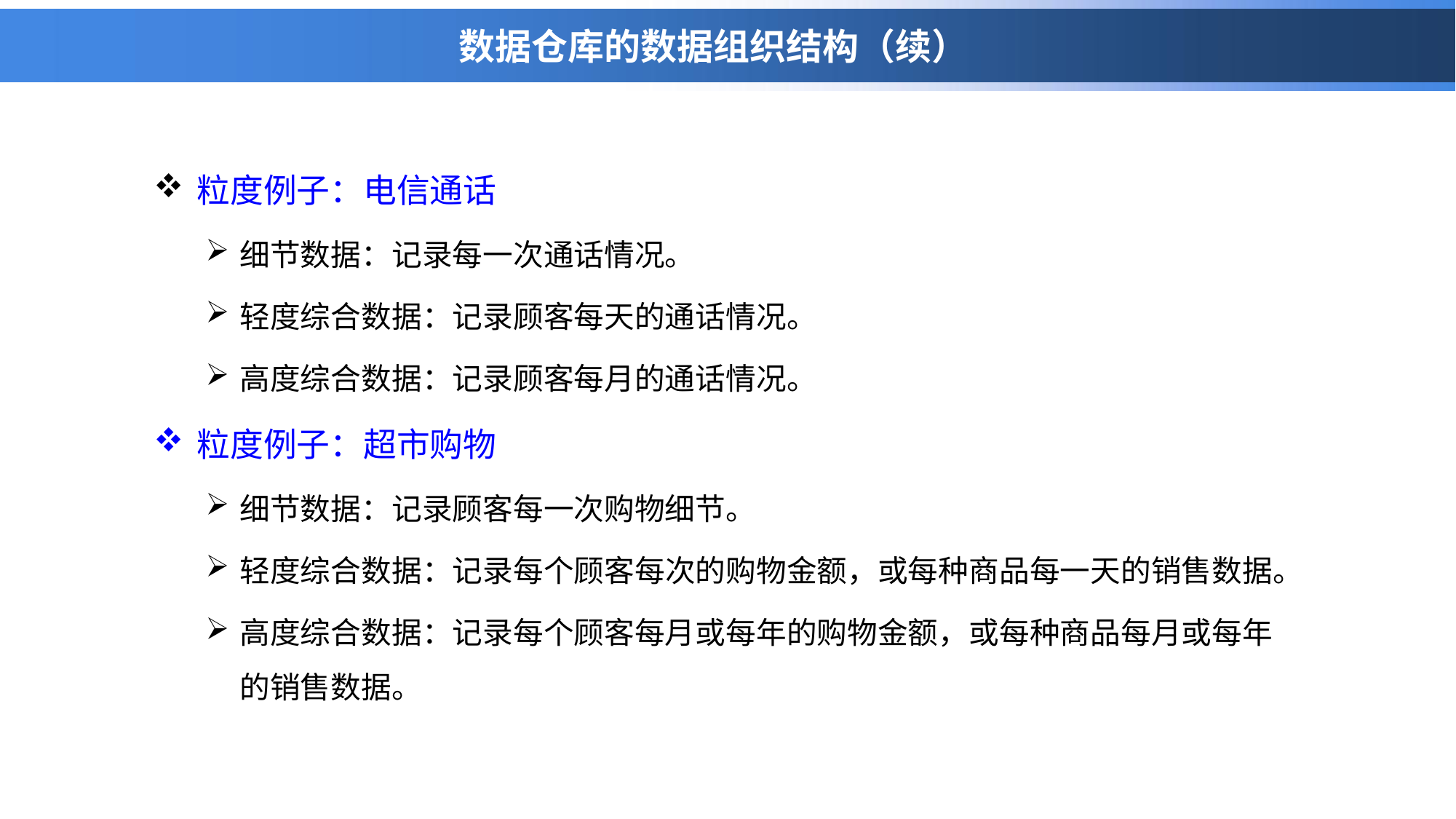

# 数据仓库的数据组织结构（续）
粒度例子：电信通话
细节数据：记录每一次通话情况。
轻度综合数据：记录顾客每天的通话情况。
高度综合数据：记录顾客每月的通话情况。
粒度例子：超市购物
细节数据：记录顾客每一次购物细节。
轻度综合数据：记录每个顾客每次的购物金额，或每种商品每一天的销售数据。
高度综合数据：记录每个顾客每月或每年的购物金额，或每种商品每月或每年的销售数据。